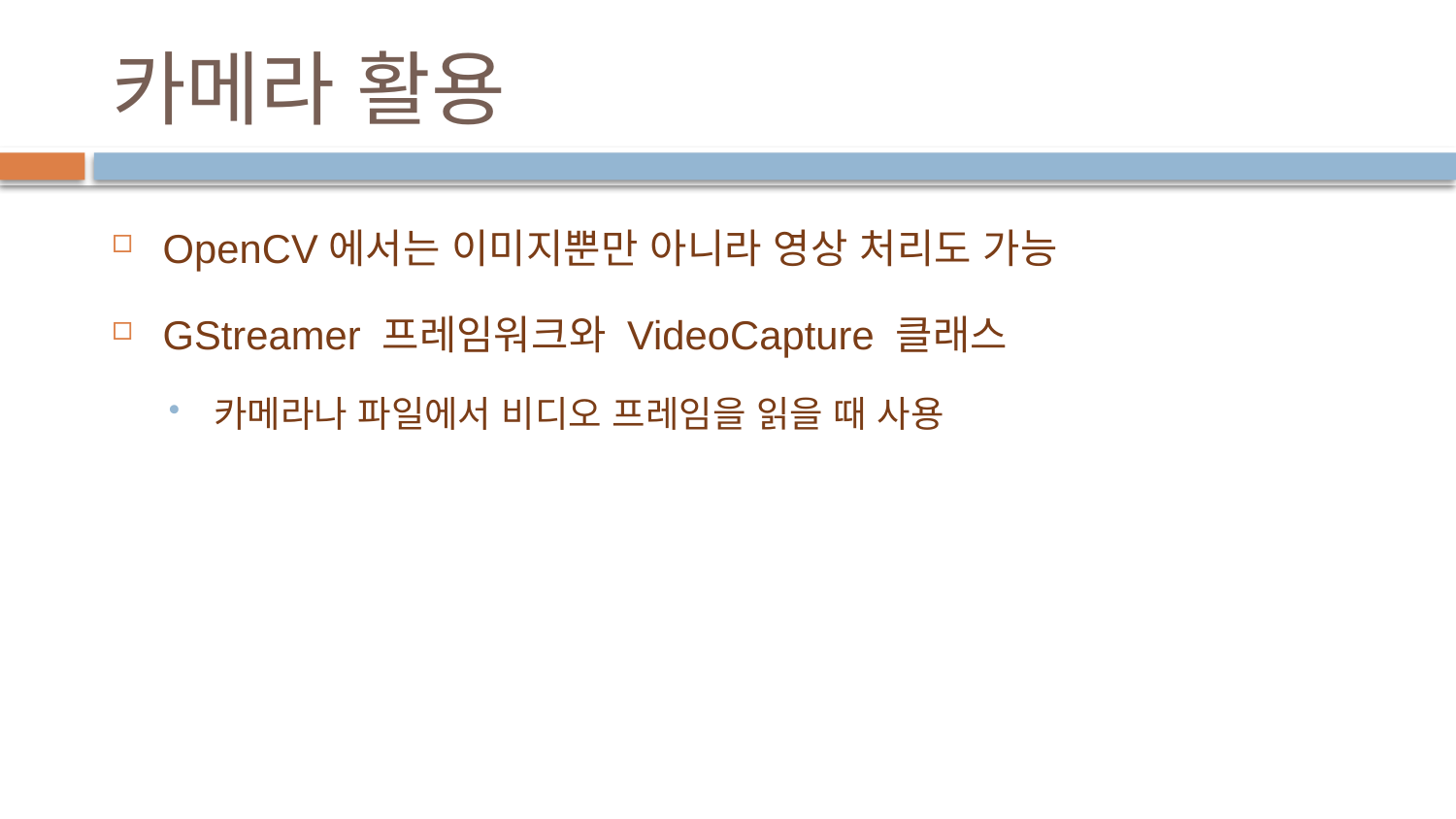

# 카메라 활용
OpenCV에서는 이미지뿐만 아니라 영상 처리도 가능
GStreamer 프레임워크와 VideoCapture 클래스
카메라나 파일에서 비디오 프레임을 읽을 때 사용